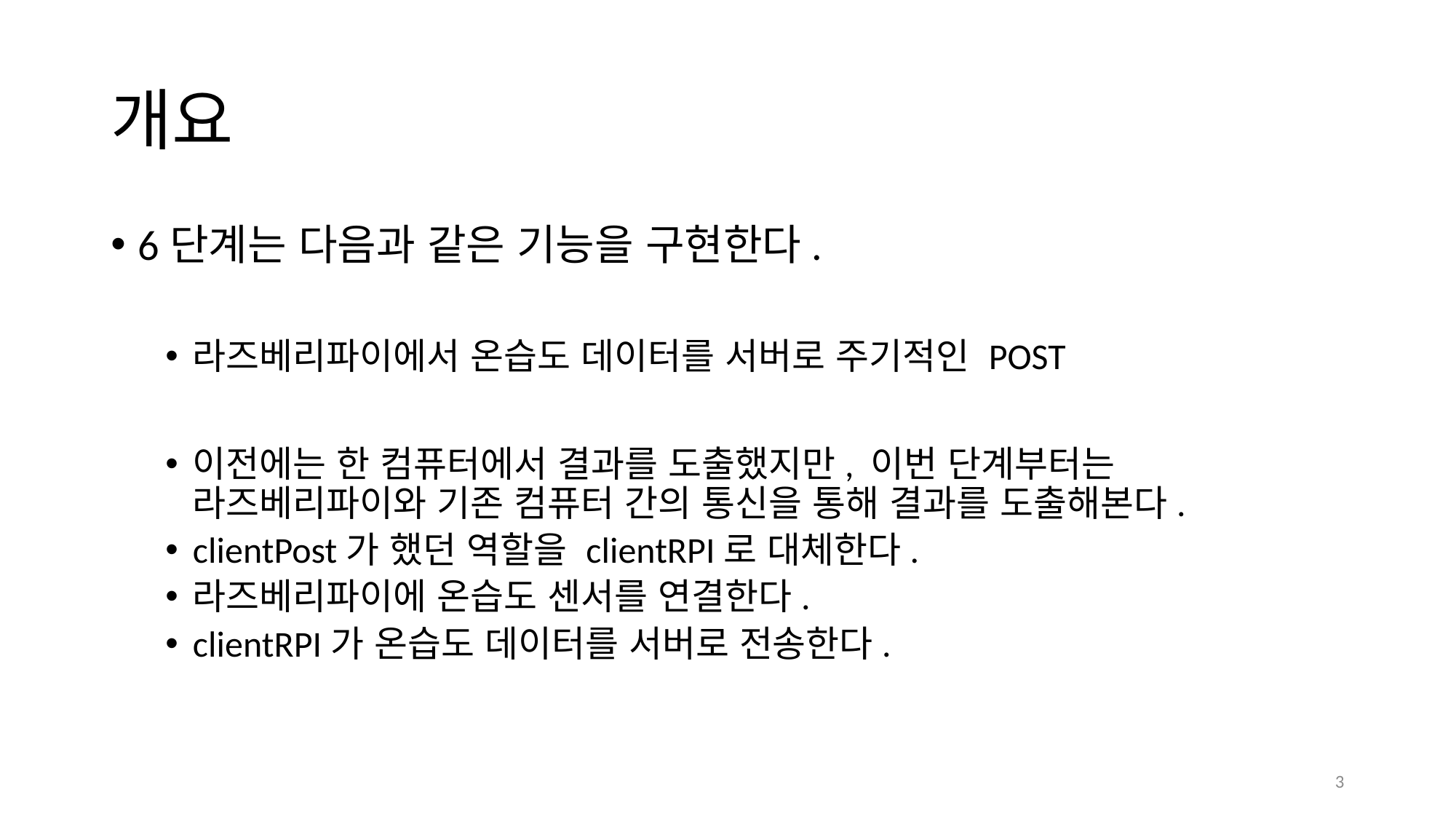

# 개요
6단계는 다음과 같은 기능을 구현한다.

라즈베리파이에서 온습도 데이터를 서버로 주기적인 POST

이전에는 한 컴퓨터에서 결과를 도출했지만, 이번 단계부터는 라즈베리파이와 기존 컴퓨터 간의 통신을 통해 결과를 도출해본다.
clientPost가 했던 역할을 clientRPI로 대체한다.
라즈베리파이에 온습도 센서를 연결한다.
clientRPI가 온습도 데이터를 서버로 전송한다.
3